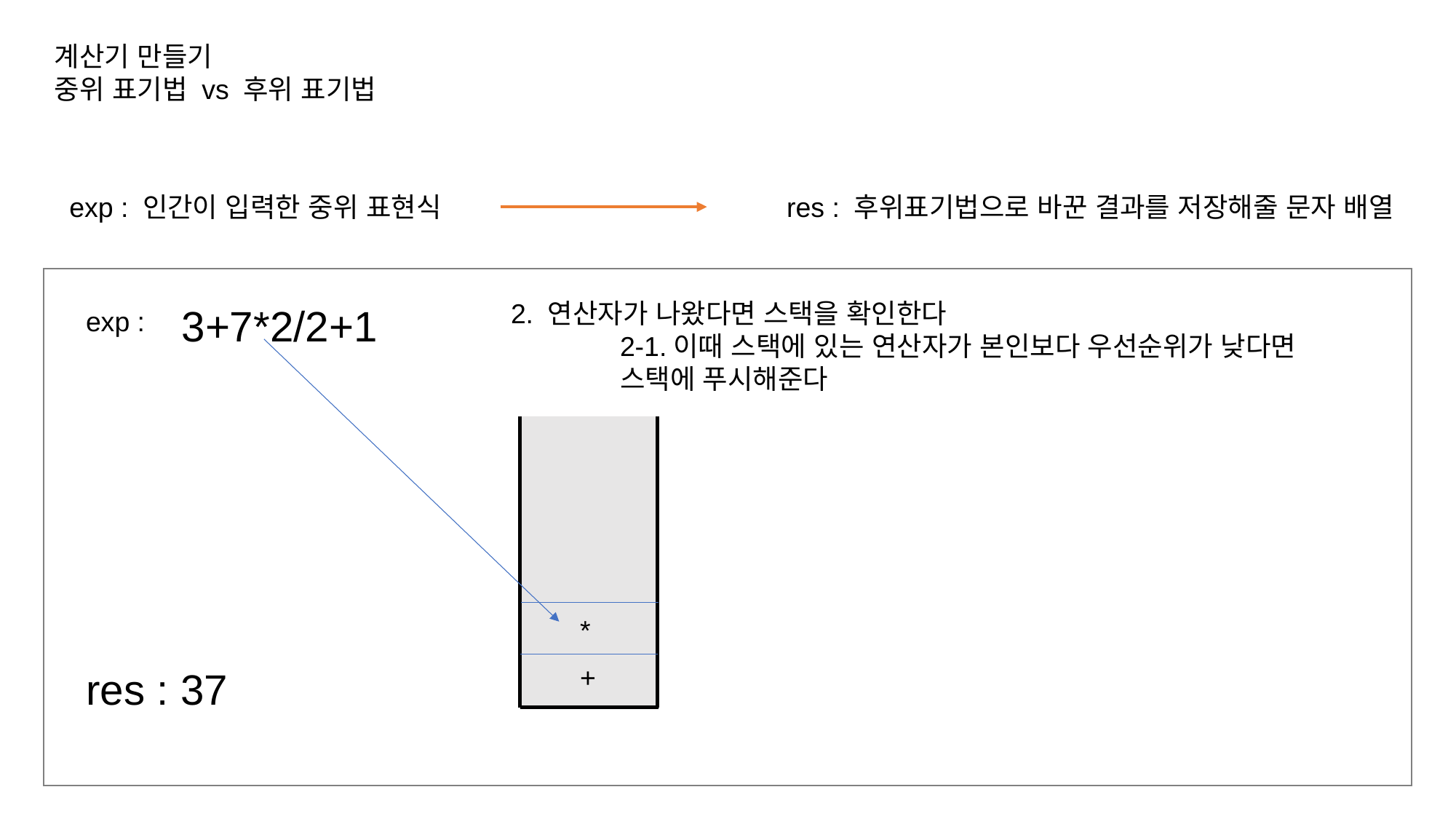

계산기 만들기
중위 표기법 vs 후위 표기법
exp : 인간이 입력한 중위 표현식
res : 후위표기법으로 바꾼 결과를 저장해줄 문자 배열

2. 연산자가 나왔다면 스택을 확인한다
	2-1.이때 스택에 있는 연산자가 본인보다 우선순위가 낮다면
	스택에 푸시해준다
3+7*2/2+1
exp :

*
+
res : 37